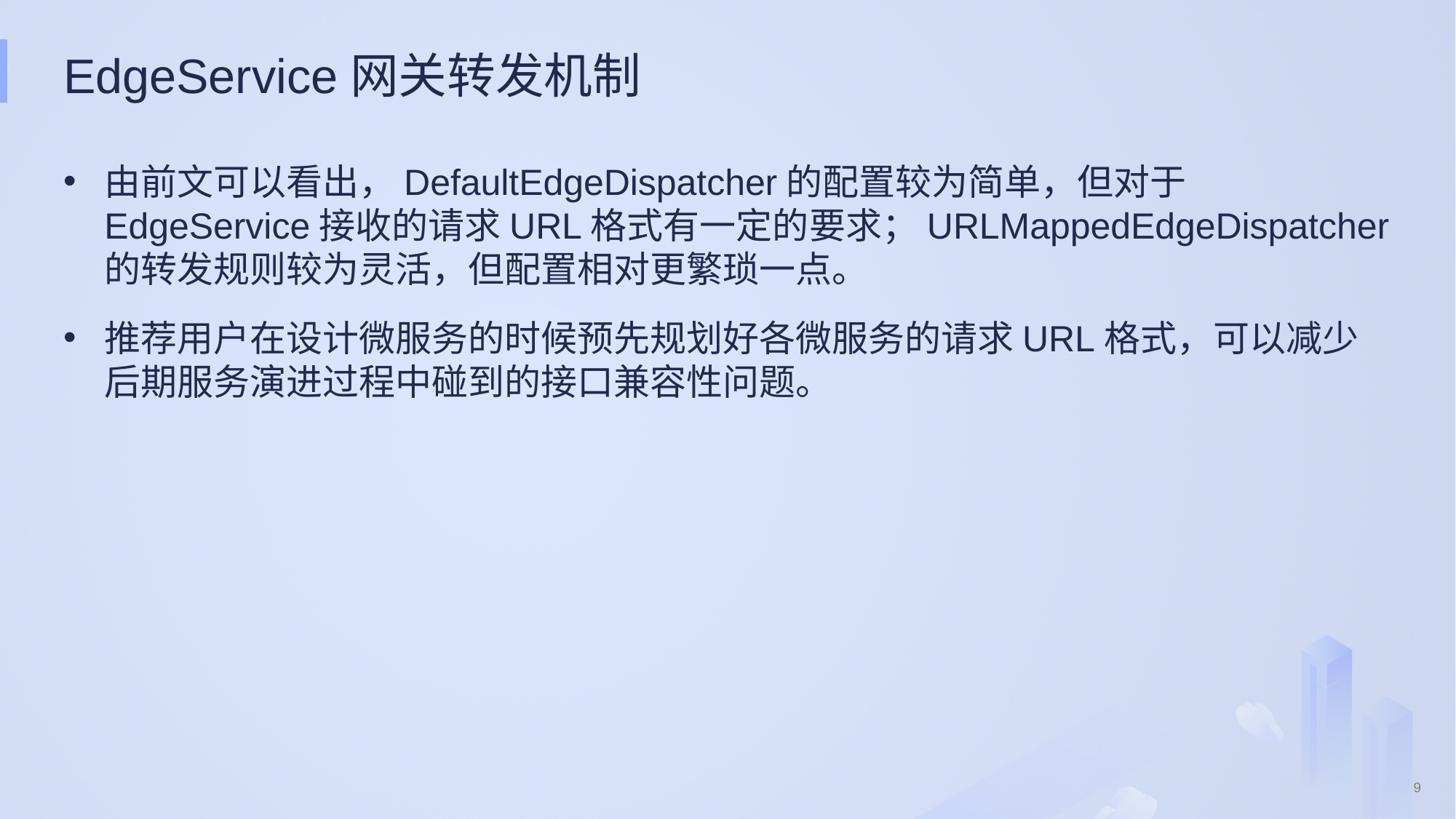

# EdgeService网关转发机制
由前文可以看出，DefaultEdgeDispatcher的配置较为简单，但对于EdgeService接收的请求URL格式有一定的要求；URLMappedEdgeDispatcher的转发规则较为灵活，但配置相对更繁琐一点。
推荐用户在设计微服务的时候预先规划好各微服务的请求URL格式，可以减少后期服务演进过程中碰到的接口兼容性问题。